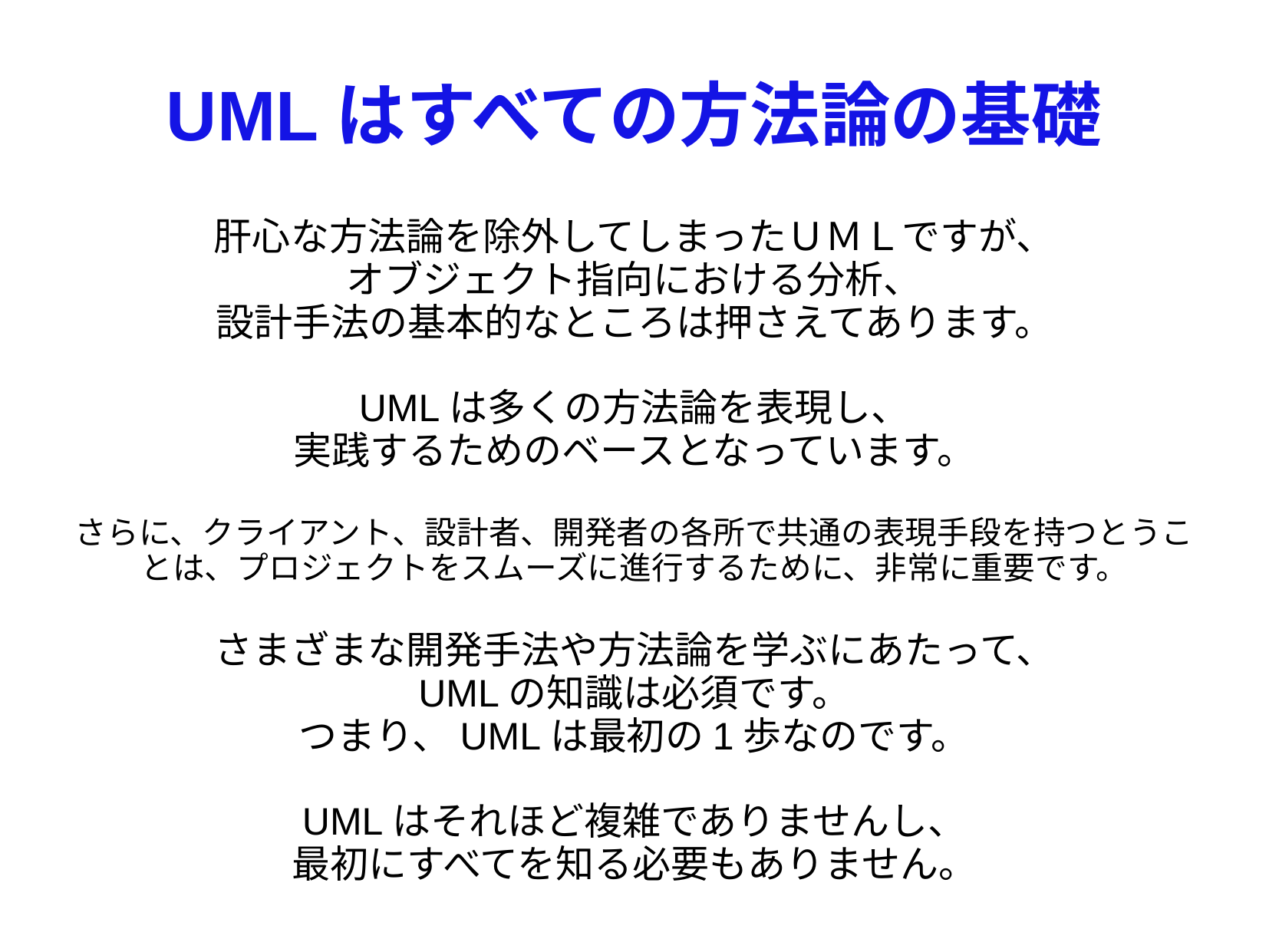

# UMLはすべての方法論の基礎
肝心な方法論を除外してしまったＵＭＬですが、
オブジェクト指向における分析、
設計手法の基本的なところは押さえてあります。

UMLは多くの方法論を表現し、
実践するためのベースとなっています。

さらに、クライアント、設計者、開発者の各所で共通の表現手段を持つとうことは、プロジェクトをスムーズに進行するために、非常に重要です。

さまざまな開発手法や方法論を学ぶにあたって、
UMLの知識は必須です。
つまり、UMLは最初の1歩なのです。

UMLはそれほど複雑でありませんし、
最初にすべてを知る必要もありません。